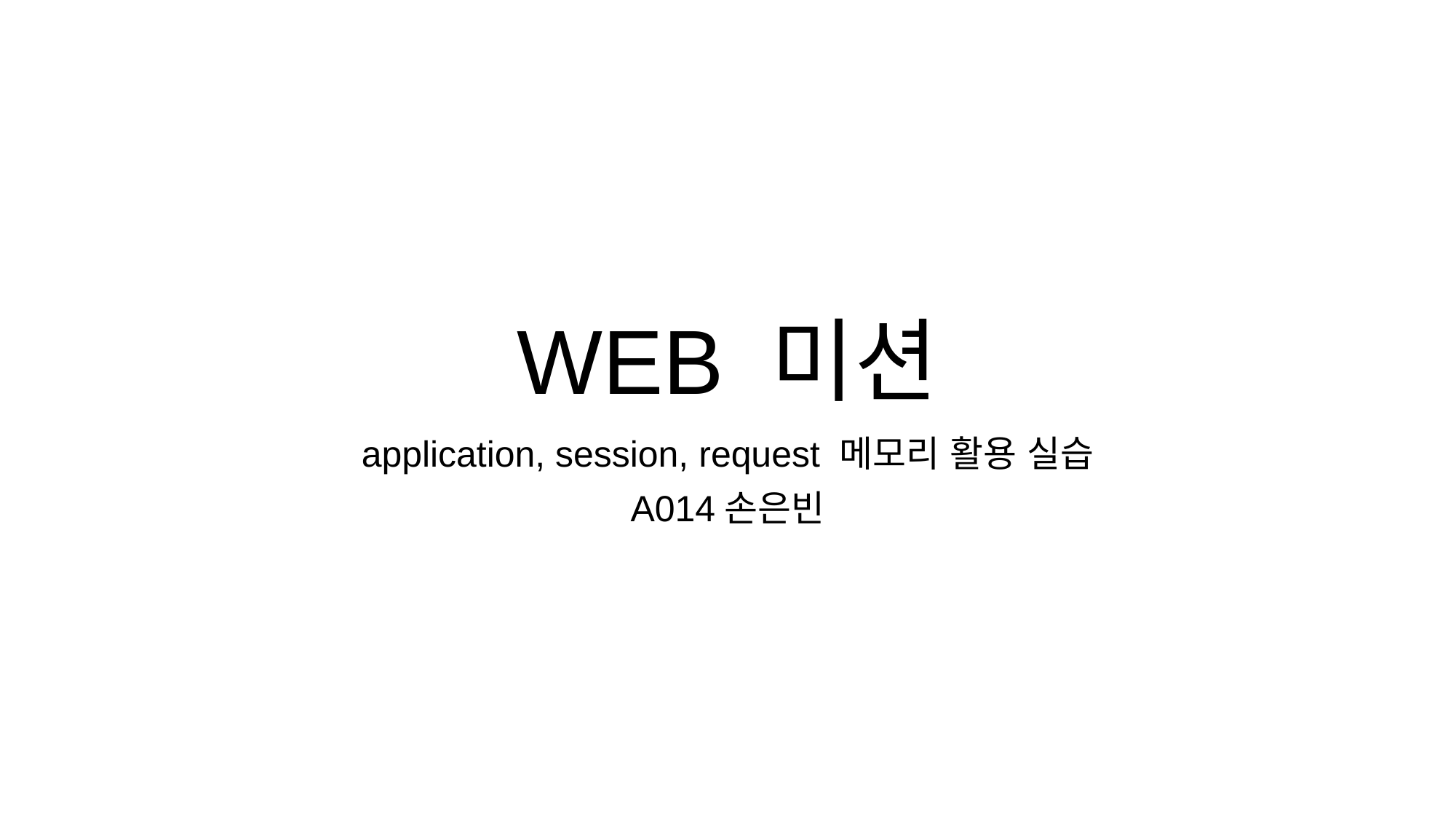

# WEB 미션
application, session, request 메모리 활용 실습
A014손은빈